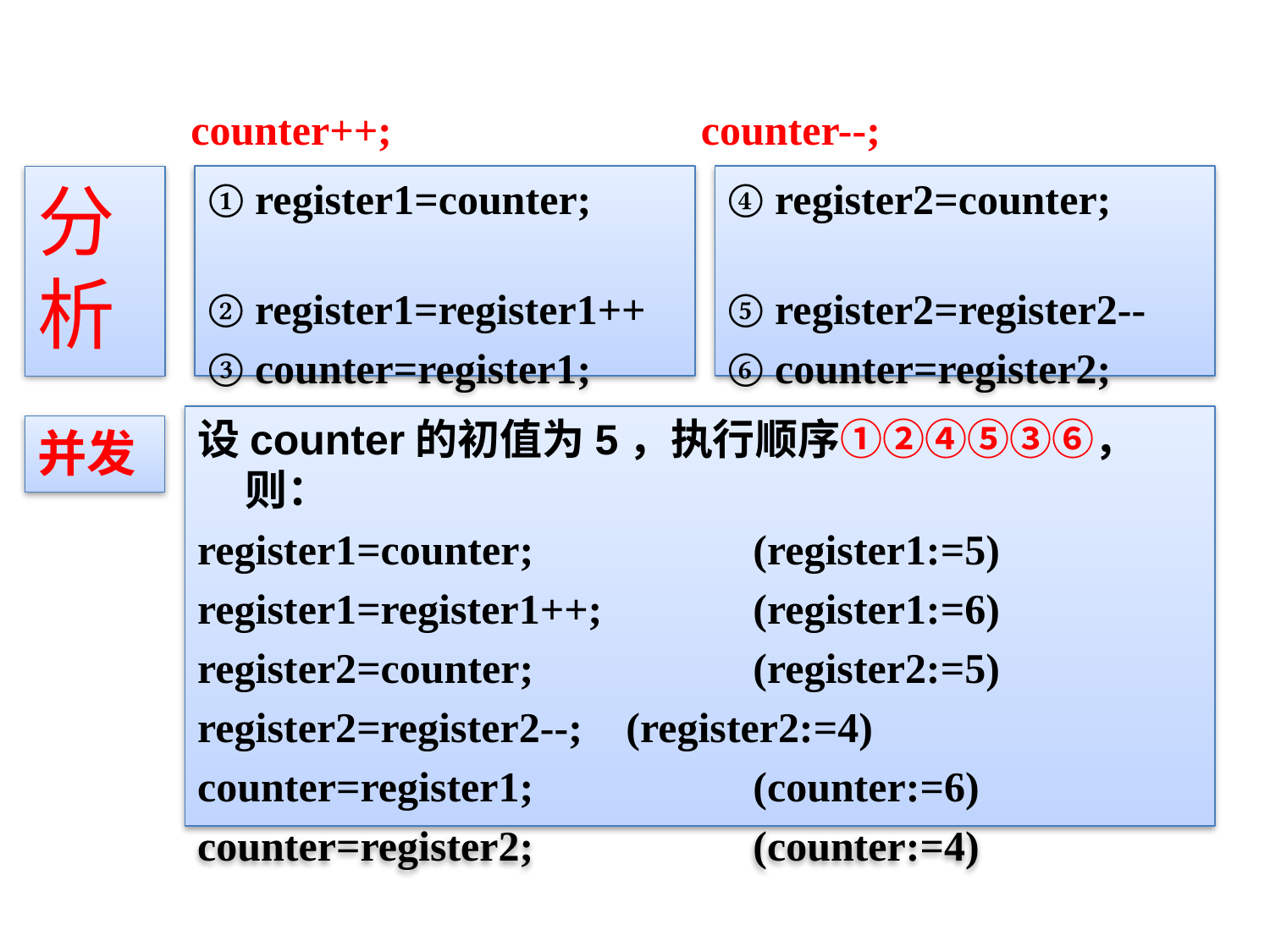

counter++;
counter--;
# 分析
① register1=counter;
② register1=register1++
③ counter=register1;
④ register2=counter;
⑤ register2=register2--
⑥ counter=register2;
设counter的初值为5，执行顺序①②④⑤③⑥，则：
register1=counter;             	(register1:=5)
register1=register1++;     	(register1:=6)
register2=counter;             	(register2:=5)
register2=register2--;   	(register2:=4)
counter=register1;		(counter:=6)
counter=register2; 		(counter:=4)
并发